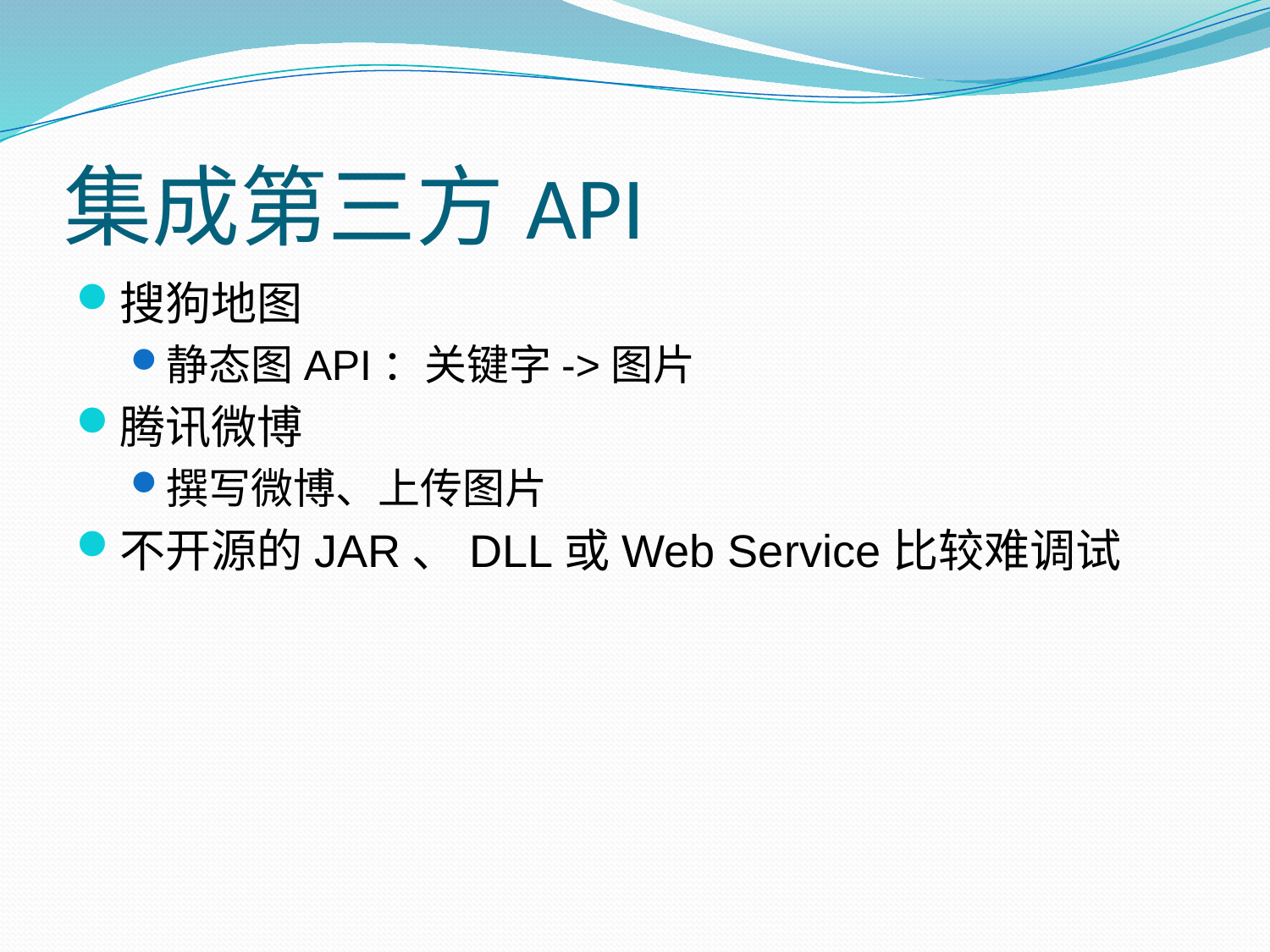

# 集成第三方API
搜狗地图
静态图API：关键字->图片
腾讯微博
撰写微博、上传图片
不开源的JAR、DLL或Web Service比较难调试